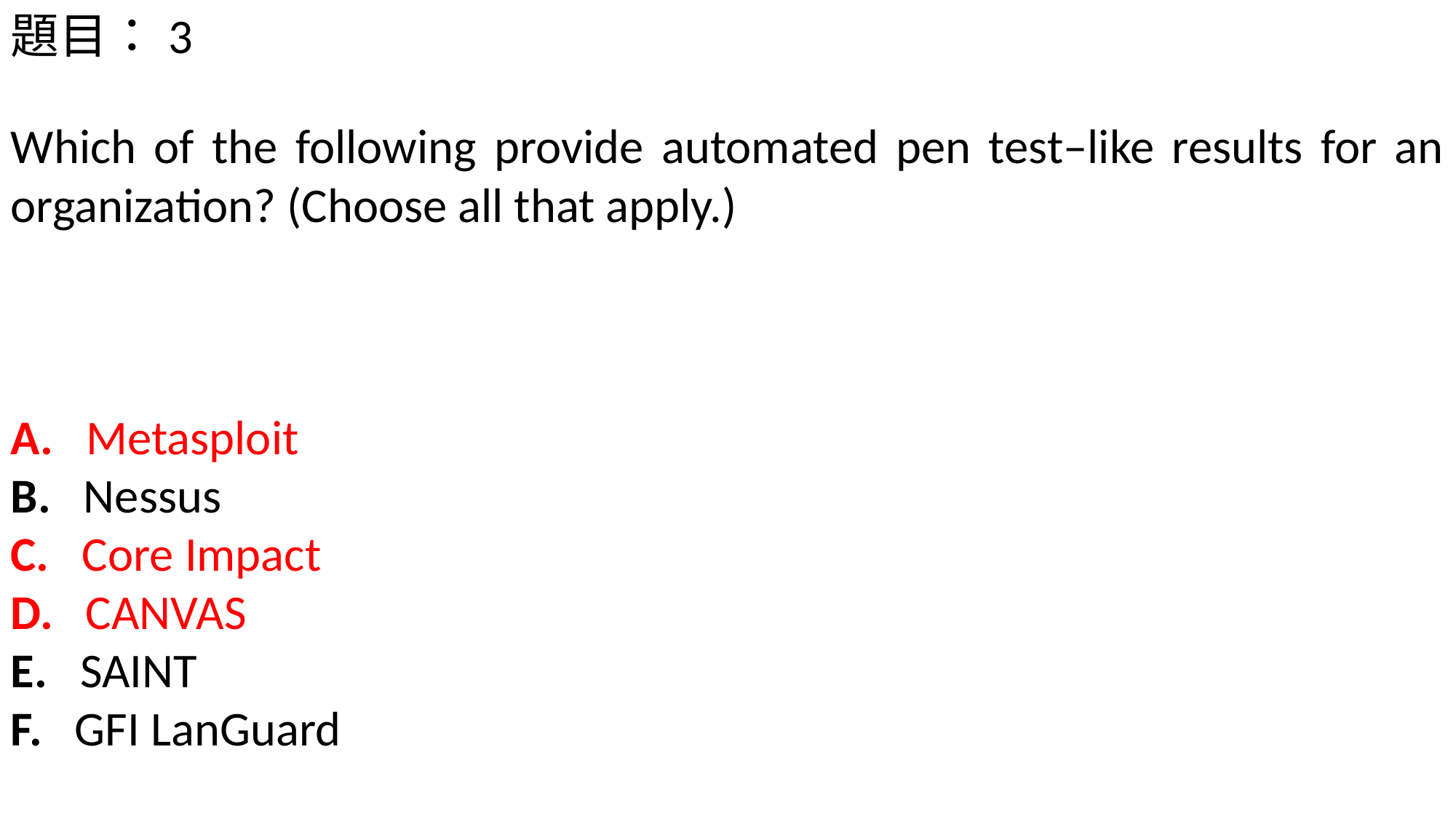

題目：3
Which of the following provide automated pen test–like results for an organization? (Choose all that apply.)

A.   Metasploit
B.   Nessus
C.   Core Impact
D.   CANVAS
E.   SAINT
F.   GFI LanGuard